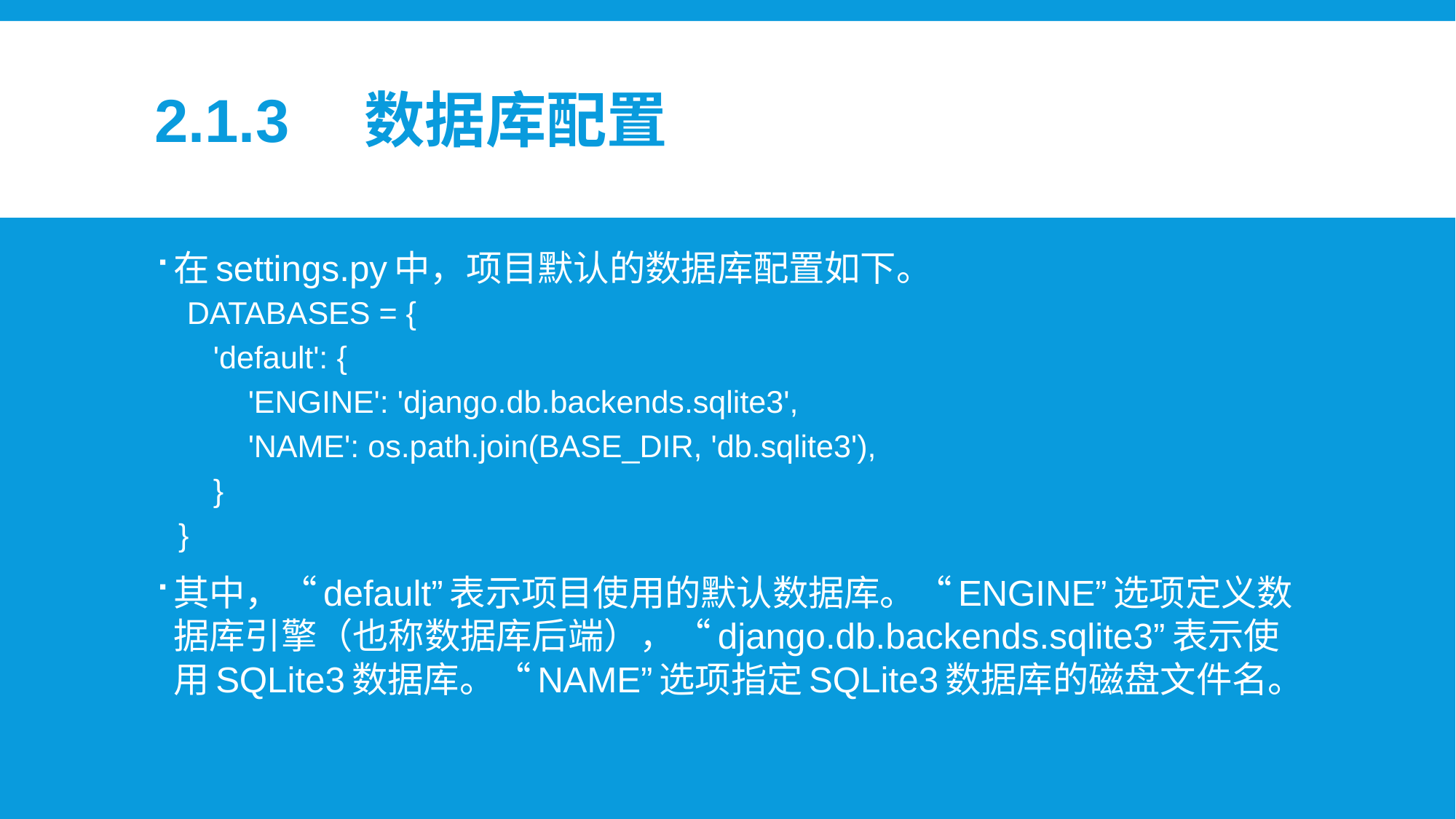

# 2.1.3　数据库配置
在settings.py中，项目默认的数据库配置如下。
 DATABASES = {
    'default': {
        'ENGINE': 'django.db.backends.sqlite3',
        'NAME': os.path.join(BASE_DIR, 'db.sqlite3'),
    }
}
其中，“default”表示项目使用的默认数据库。“ENGINE”选项定义数据库引擎（也称数据库后端），“django.db.backends.sqlite3”表示使用SQLite3数据库。“NAME”选项指定SQLite3数据库的磁盘文件名。